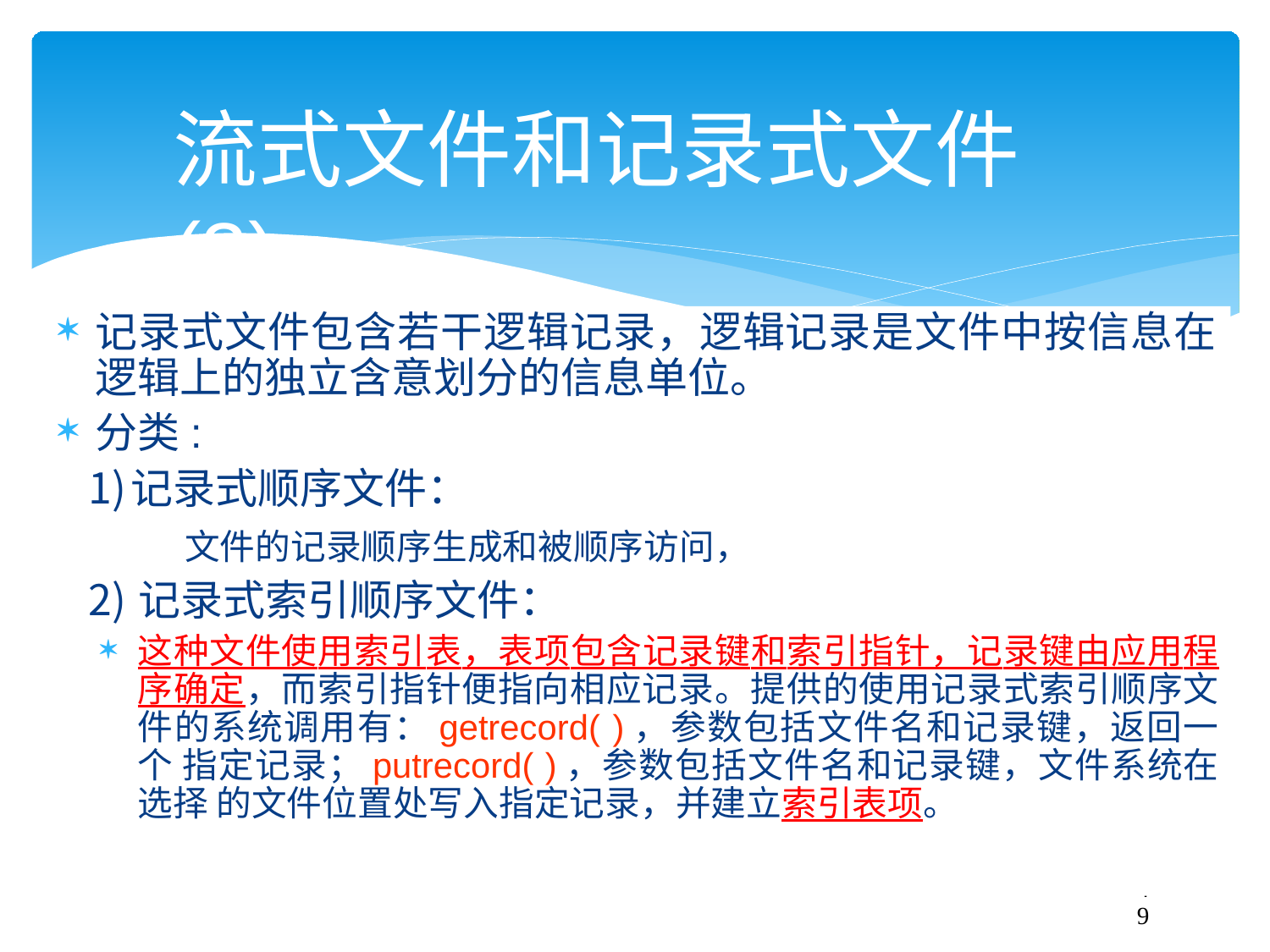

# 流式文件和记录式文件(3)
记录式文件包含若干逻辑记录，逻辑记录是文件中按信息在 逻辑上的独立含意划分的信息单位。
分类:
记录式顺序文件：
文件的记录顺序生成和被顺序访问，
记录式索引顺序文件：
这种文件使用索引表，表项包含记录键和索引指针，记录键由应用程 序确定，而索引指针便指向相应记录。提供的使用记录式索引顺序文 件的系统调用有：getrecord( )，参数包括文件名和记录键，返回一个 指定记录；putrecord( )，参数包括文件名和记录键，文件系统在选择 的文件位置处写入指定记录，并建立索引表项。

49